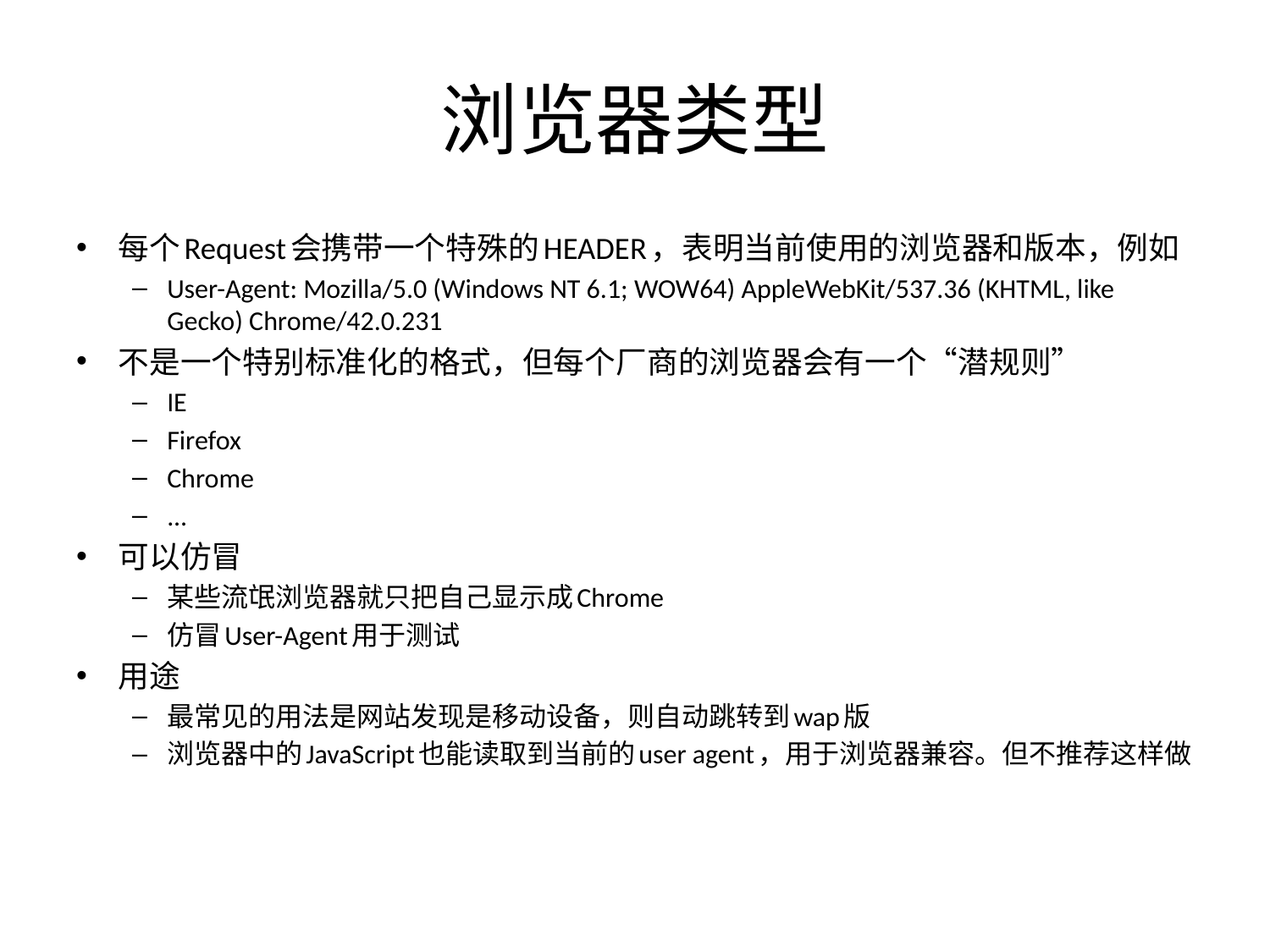

# 浏览器类型
每个Request会携带一个特殊的HEADER，表明当前使用的浏览器和版本，例如
User-Agent: Mozilla/5.0 (Windows NT 6.1; WOW64) AppleWebKit/537.36 (KHTML, like Gecko) Chrome/42.0.231
不是一个特别标准化的格式，但每个厂商的浏览器会有一个“潜规则”
IE
Firefox
Chrome
...
可以仿冒
某些流氓浏览器就只把自己显示成Chrome
仿冒User-Agent用于测试
用途
最常见的用法是网站发现是移动设备，则自动跳转到wap版
浏览器中的JavaScript也能读取到当前的user agent，用于浏览器兼容。但不推荐这样做